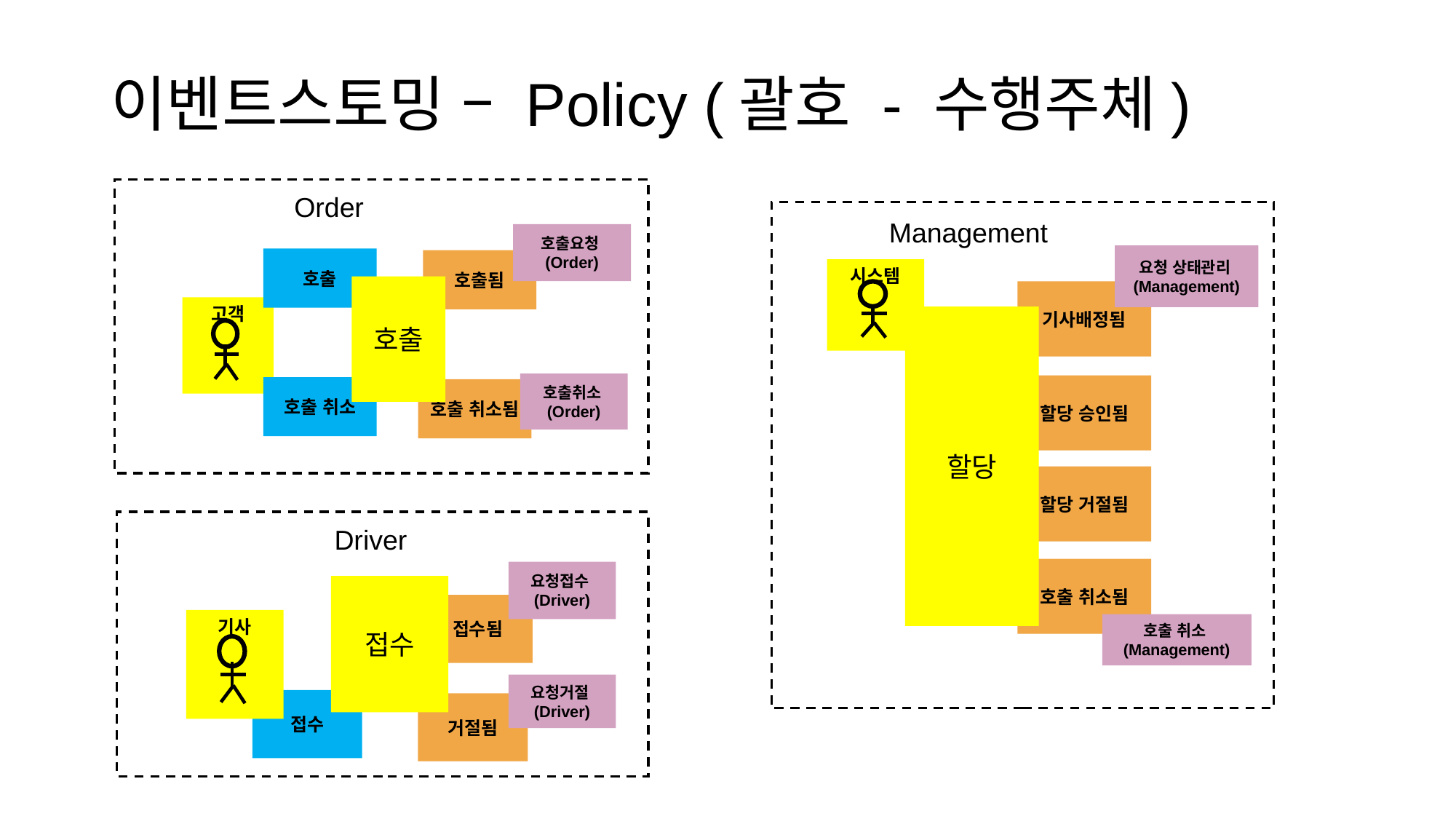

# 이벤트스토밍 – Policy (괄호 - 수행주체)

Order

Management
호출요청(Order)
요청 상태관리(Management)
호출
호출됨
시스템

호출
기사배정됨
고객

할당
호출취소(Order)
할당 승인됨
호출 취소
호출 취소됨
할당 거절됨

Driver
호출 취소됨
요청접수(Driver)
접수
접수됨
기사

호출 취소(Management)
요청거절(Driver)
접수
거절됨